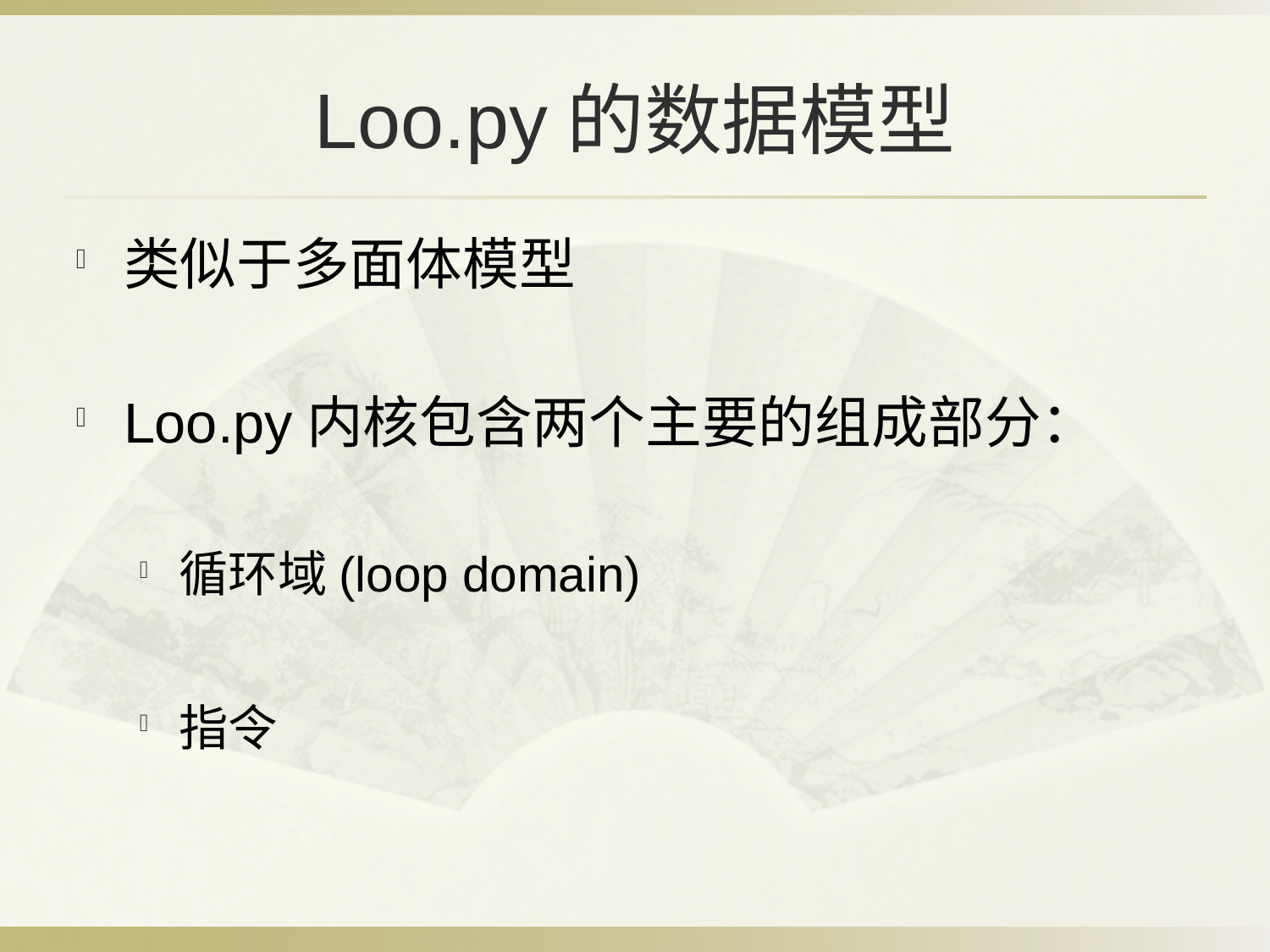

# Loo.py的数据模型
类似于多面体模型

Loo.py内核包含两个主要的组成部分：

循环域(loop domain)

指令